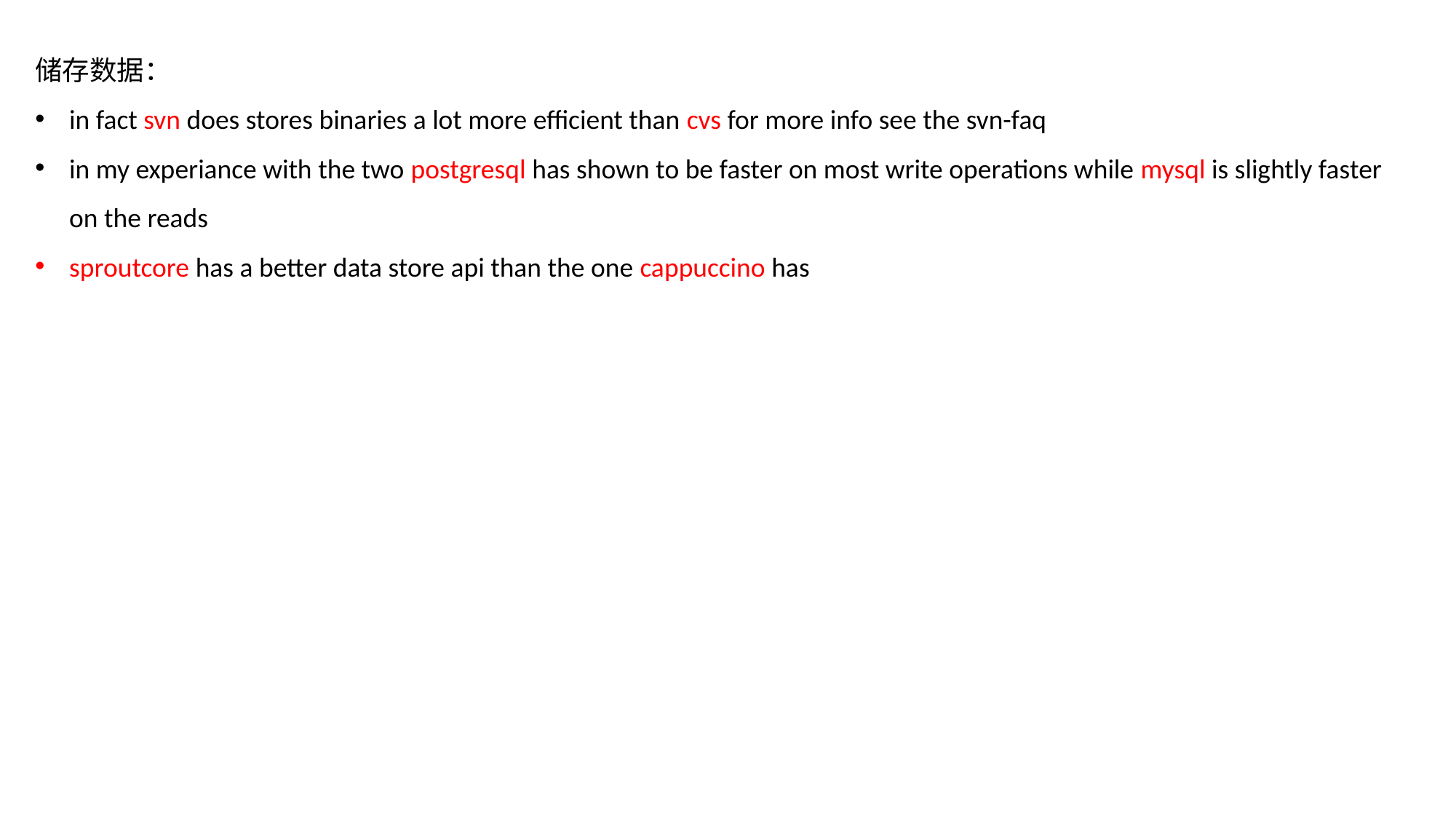

储存数据：
in fact svn does stores binaries a lot more efficient than cvs for more info see the svn-faq
in my experiance with the two postgresql has shown to be faster on most write operations while mysql is slightly faster on the reads
sproutcore has a better data store api than the one cappuccino has